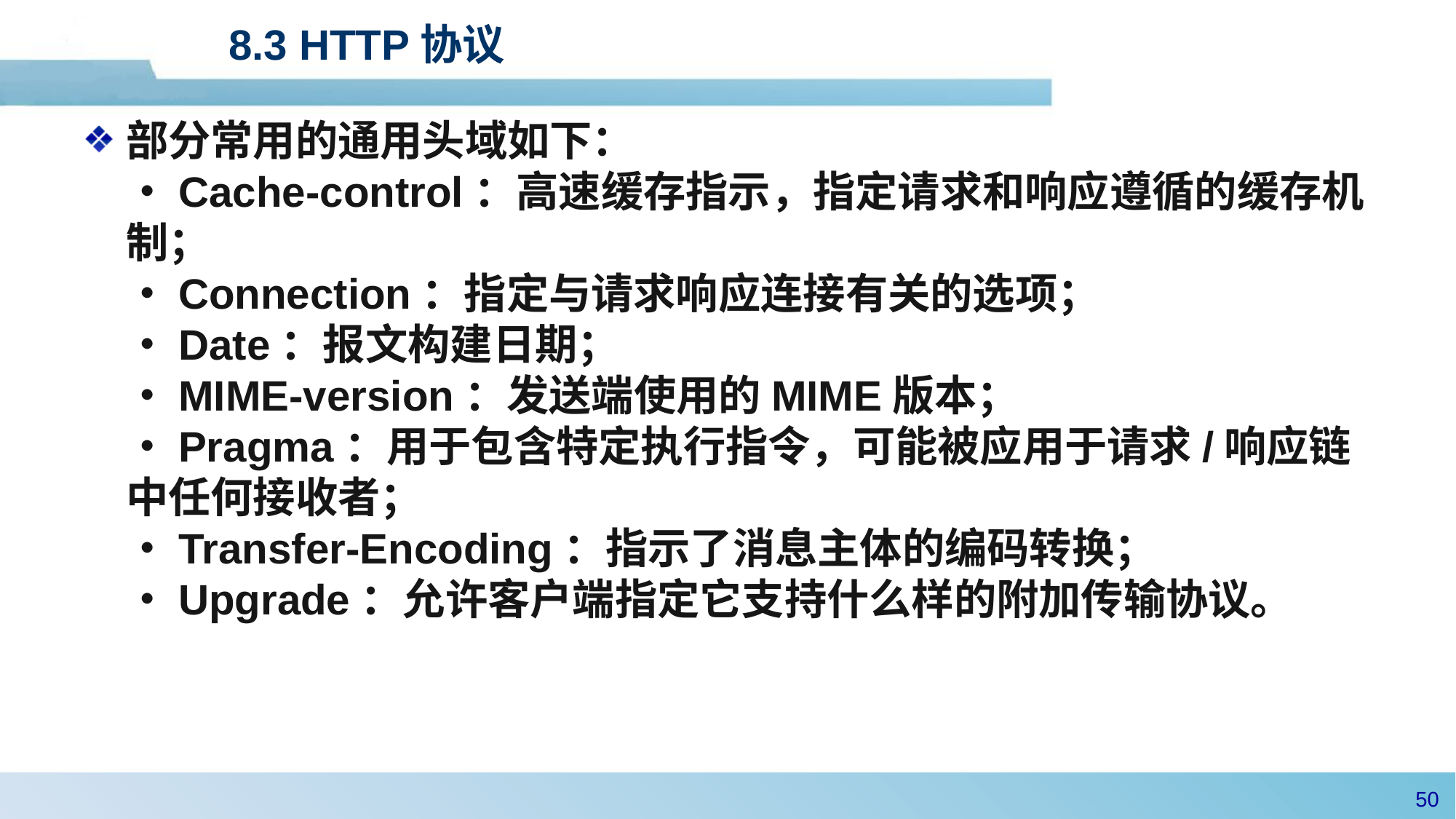

# 8.3 HTTP协议
部分常用的通用头域如下：
•Cache-control：高速缓存指示，指定请求和响应遵循的缓存机制；
•Connection：指定与请求响应连接有关的选项；
•Date：报文构建日期；
•MIME-version：发送端使用的MIME版本；
•Pragma：用于包含特定执行指令，可能被应用于请求/响应链中任何接收者；
•Transfer-Encoding：指示了消息主体的编码转换；
•Upgrade：允许客户端指定它支持什么样的附加传输协议。
50